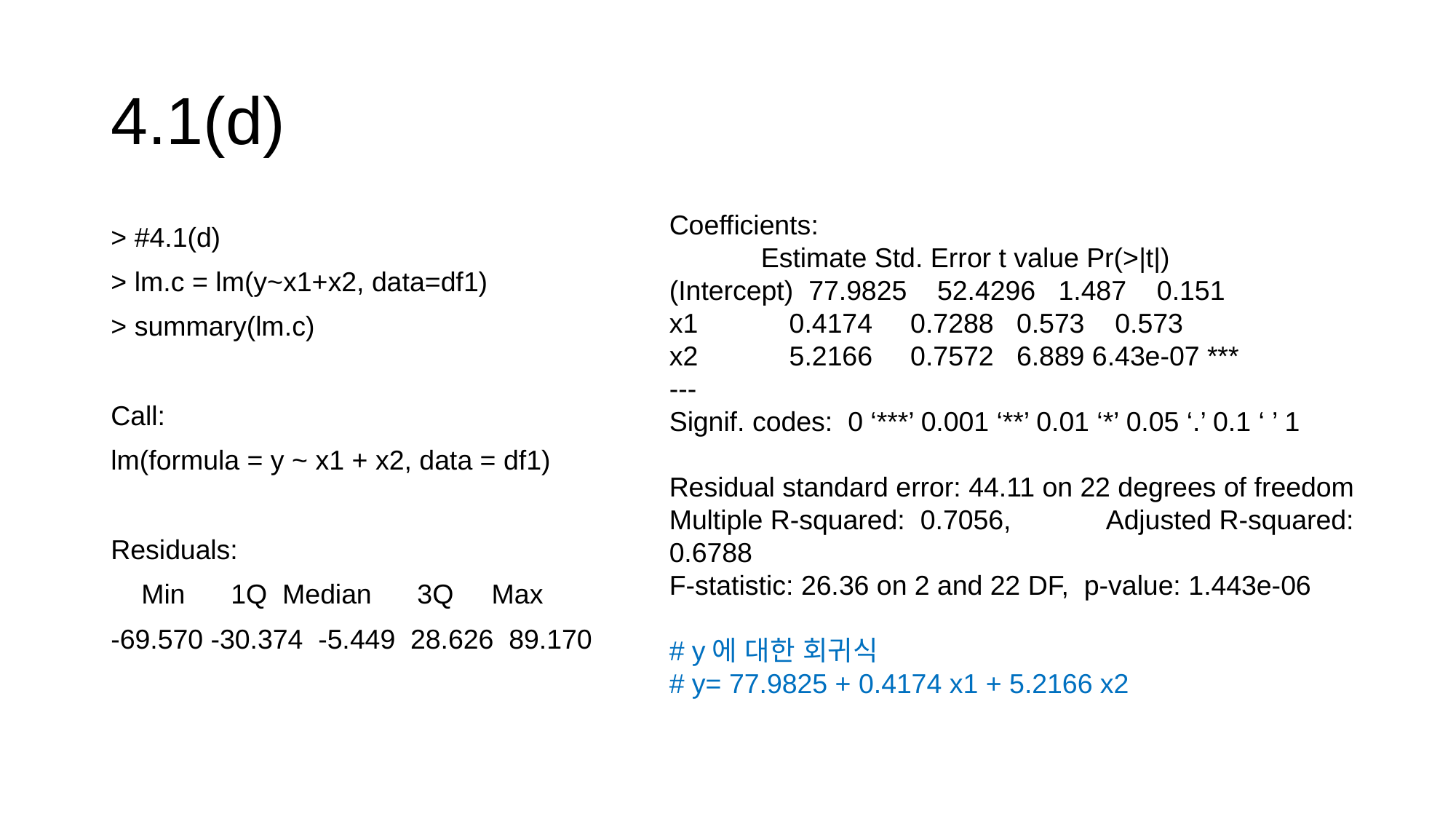

# 4.1(d)
Coefficients:
            Estimate Std. Error t value Pr(>|t|)
(Intercept)  77.9825    52.4296   1.487    0.151
x1            0.4174     0.7288   0.573    0.573
x2            5.2166     0.7572   6.889 6.43e-07 ***
---
Signif. codes:  0 ‘***’ 0.001 ‘**’ 0.01 ‘*’ 0.05 ‘.’ 0.1 ‘ ’ 1

Residual standard error: 44.11 on 22 degrees of freedom
Multiple R-squared:  0.7056,	Adjusted R-squared:  0.6788
F-statistic: 26.36 on 2 and 22 DF,  p-value: 1.443e-06

# y에 대한 회귀식
# y= 77.9825 + 0.4174 x1 + 5.2166 x2
> #4.1(d)
> lm.c = lm(y~x1+x2, data=df1)
> summary(lm.c)

Call:
lm(formula = y ~ x1 + x2, data = df1)

Residuals:
    Min      1Q  Median      3Q     Max
-69.570 -30.374  -5.449  28.626  89.170